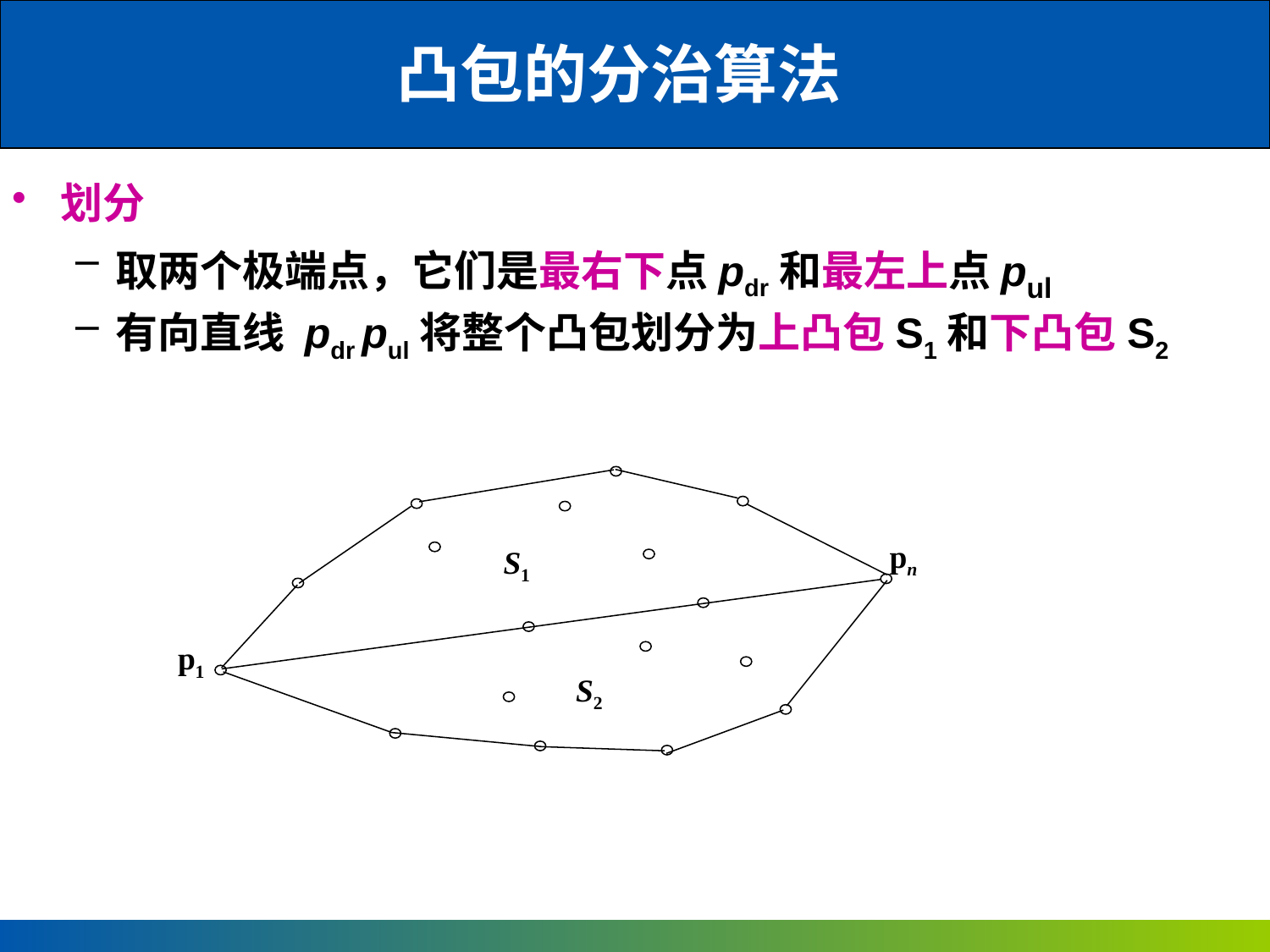

凸包的分治算法
划分
取两个极端点，它们是最右下点pdr和最左上点pul
有向直线 pdr pul将整个凸包划分为上凸包S1和下凸包S2

pn

S1

p1

S2